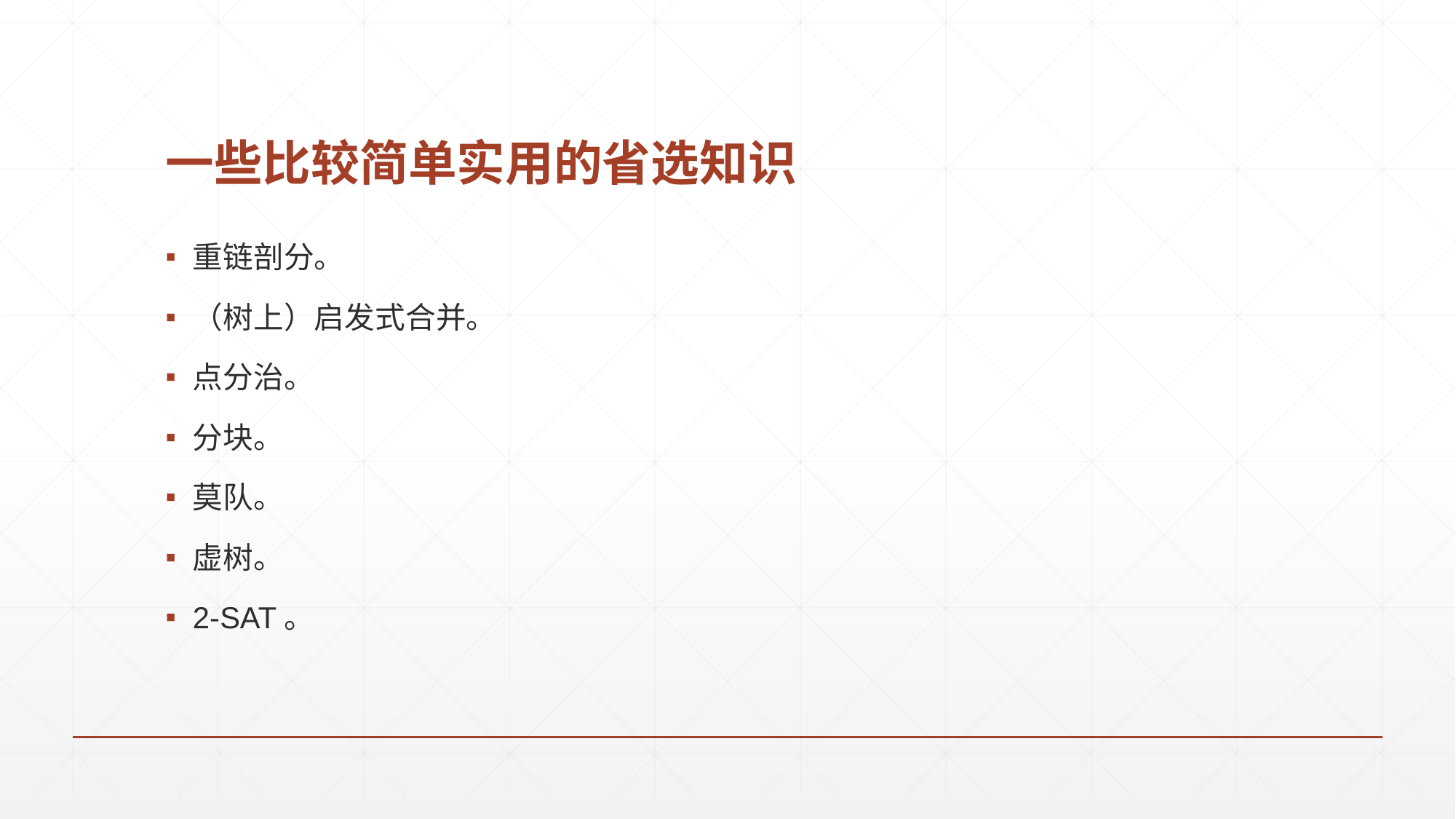

# 一些比较简单实用的省选知识
重链剖分。
（树上）启发式合并。
点分治。
分块。
莫队。
虚树。
2-SAT。